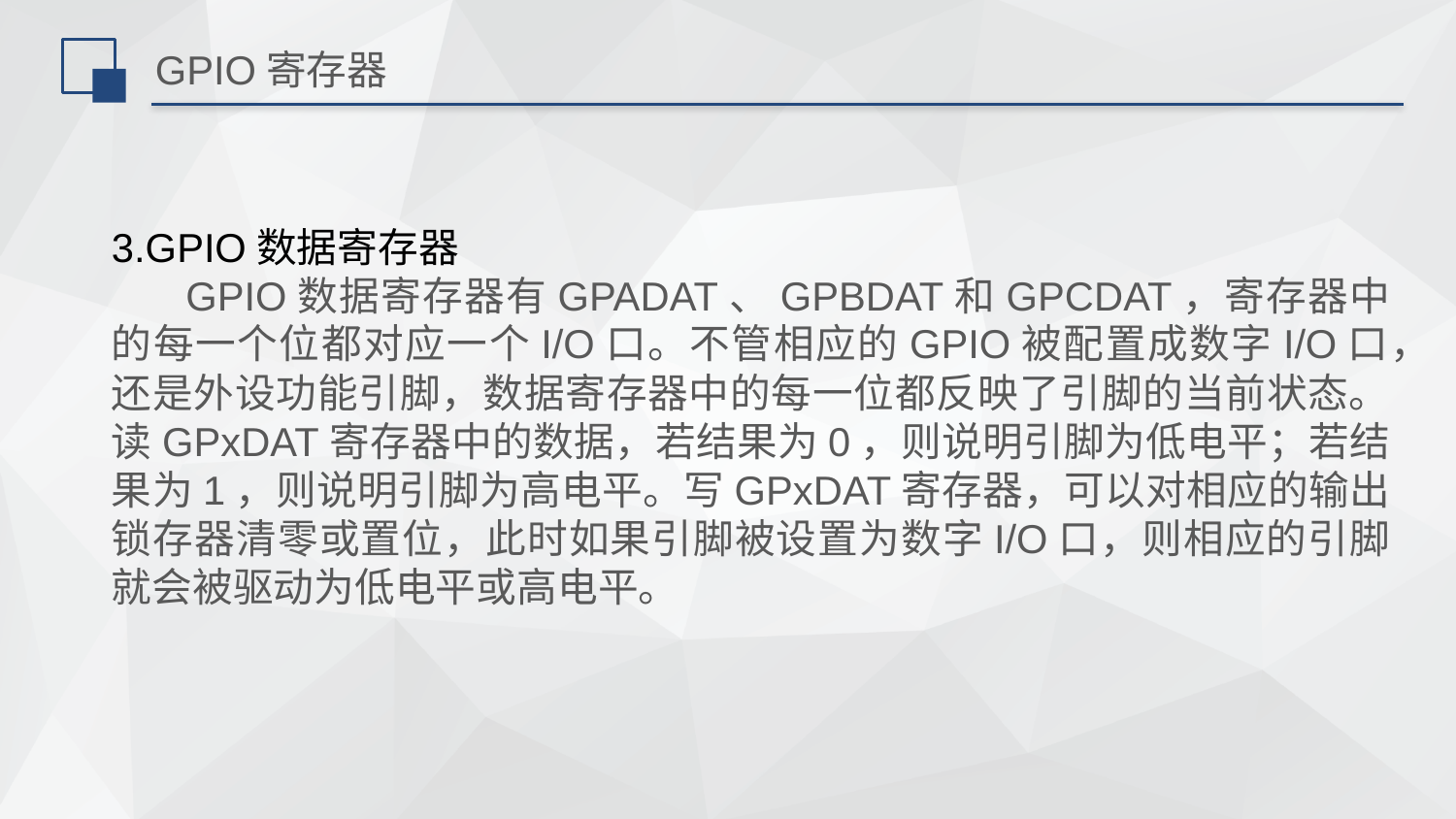

# GPIO寄存器
3.GPIO数据寄存器
      GPIO数据寄存器有GPADAT、GPBDAT和GPCDAT，寄存器中的每一个位都对应一个I/O口。不管相应的GPIO被配置成数字I/O口，还是外设功能引脚，数据寄存器中的每一位都反映了引脚的当前状态。读GPxDAT寄存器中的数据，若结果为0，则说明引脚为低电平；若结果为1，则说明引脚为高电平。写GPxDAT寄存器，可以对相应的输出锁存器清零或置位，此时如果引脚被设置为数字I/O口，则相应的引脚就会被驱动为低电平或高电平。